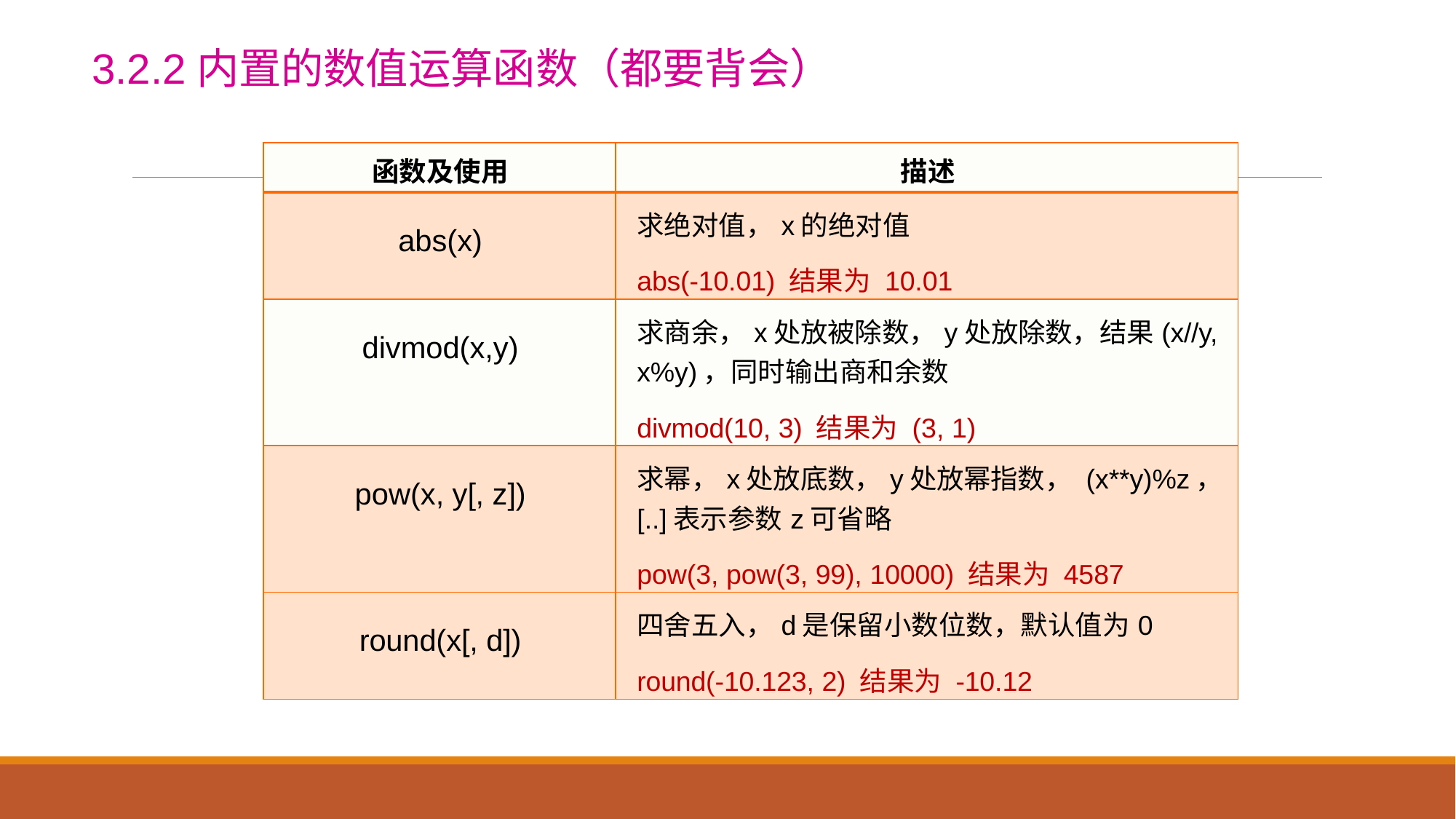

3.2.2内置的数值运算函数（都要背会）
| 函数及使用 | 描述 |
| --- | --- |
| abs(x) | 求绝对值，x的绝对值 abs(-10.01) 结果为 10.01 |
| divmod(x,y) | 求商余，x处放被除数，y处放除数，结果(x//y, x%y)，同时输出商和余数 divmod(10, 3) 结果为 (3, 1) |
| pow(x, y[, z]) | 求幂，x处放底数，y处放幂指数， (x\*\*y)%z，[..]表示参数z可省略 pow(3, pow(3, 99), 10000) 结果为 4587 |
| round(x[, d]) | 四舍五入，d是保留小数位数，默认值为0 round(-10.123, 2) 结果为 -10.12 |